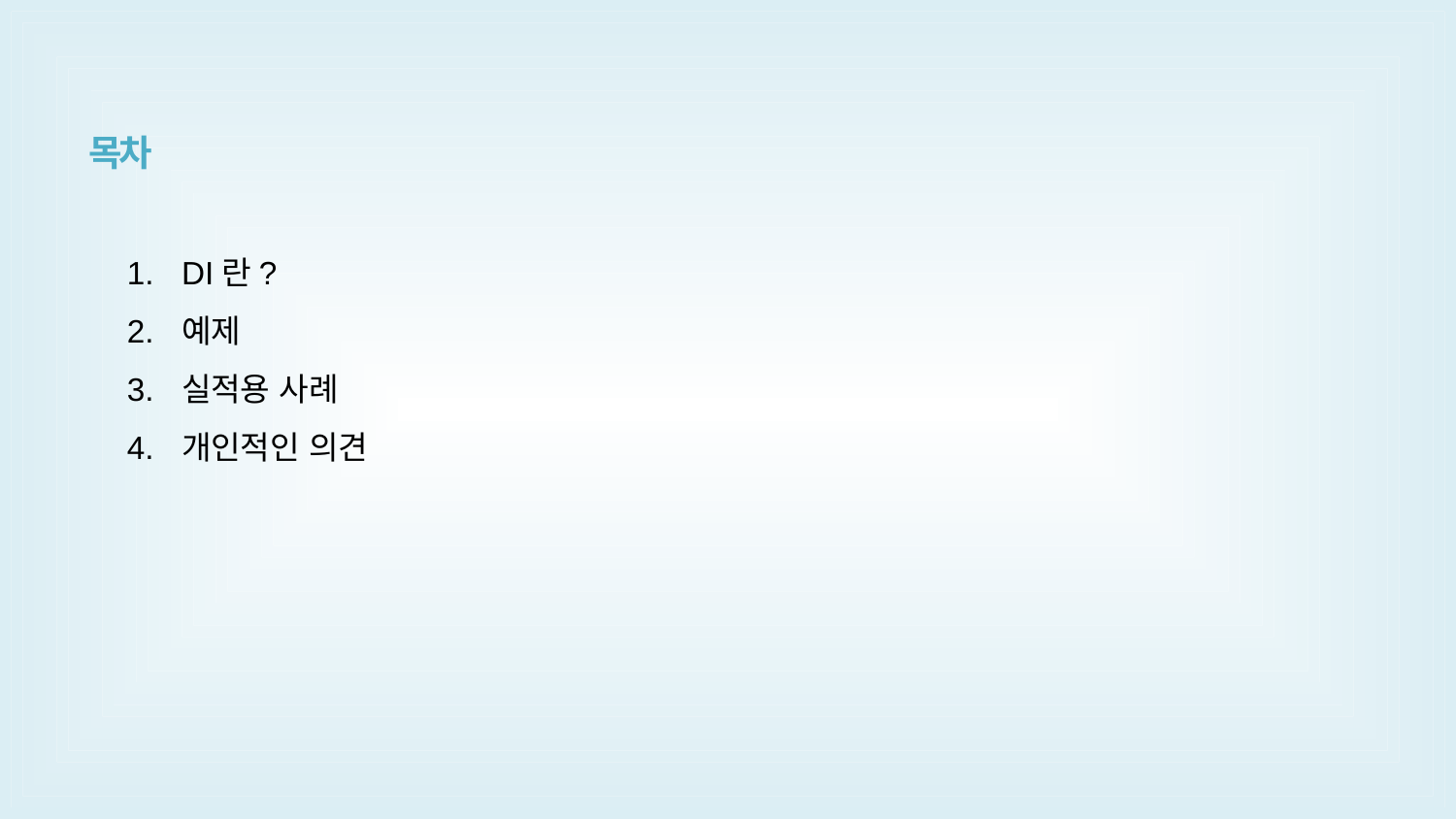

목차
DI란?
예제
실적용 사례
개인적인 의견